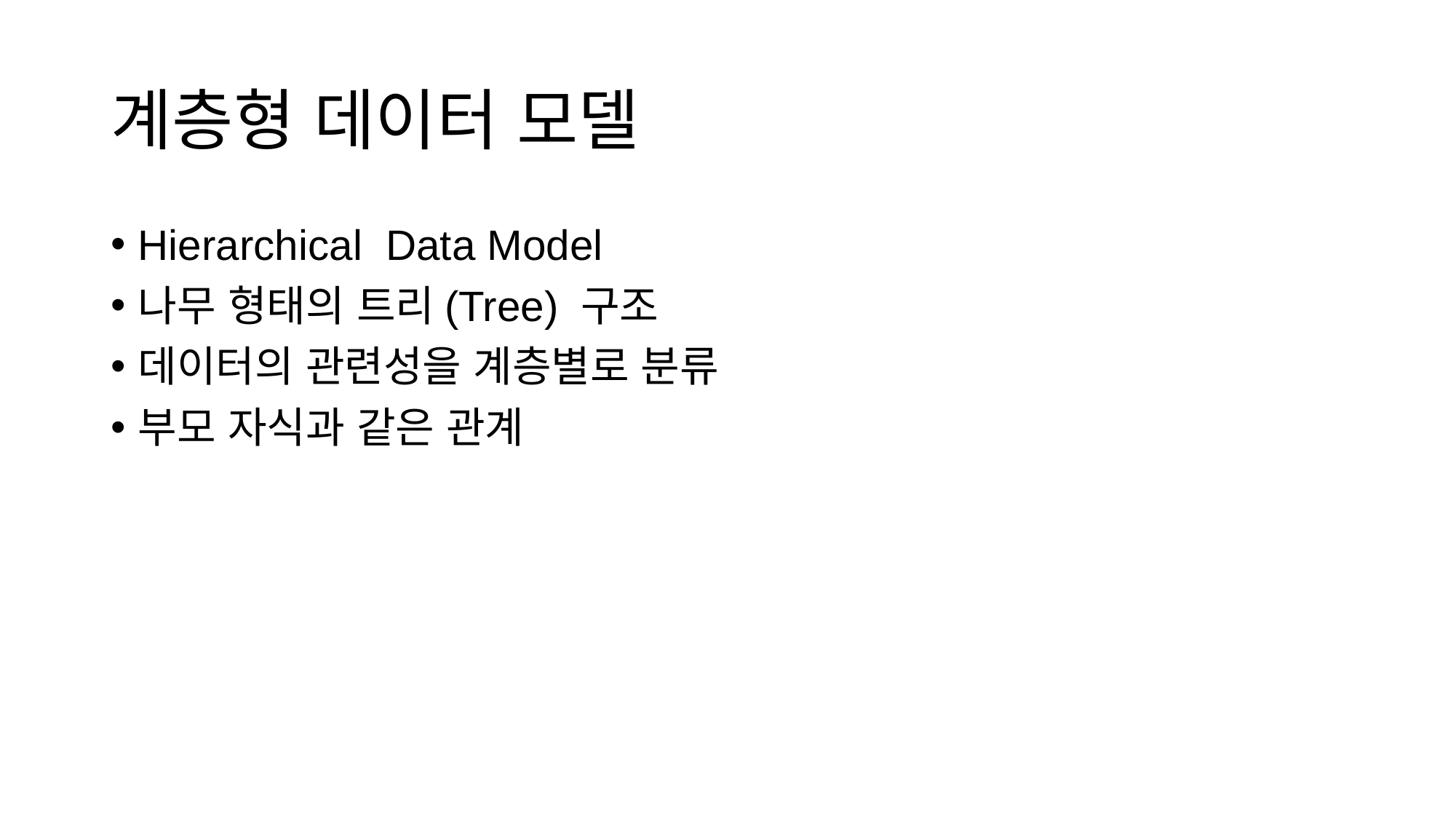

# 계층형 데이터 모델
Hierarchical  Data Model
나무 형태의 트리(Tree) 구조
데이터의 관련성을 계층별로 분류
부모 자식과 같은 관계